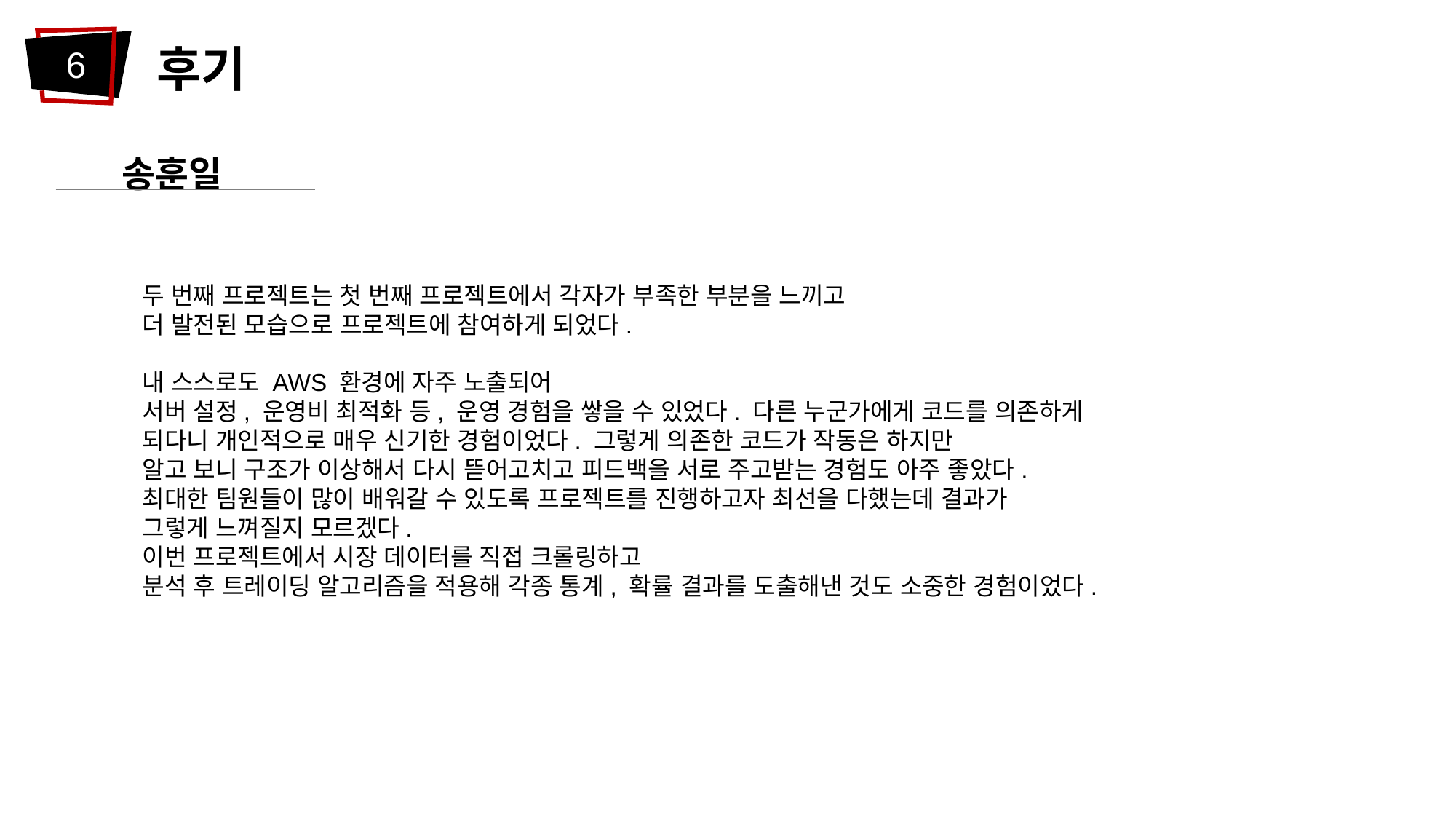

후기
6
송훈일
두 번째 프로젝트는 첫 번째 프로젝트에서 각자가 부족한 부분을 느끼고
더 발전된 모습으로 프로젝트에 참여하게 되었다.

내 스스로도 AWS 환경에 자주 노출되어
서버 설정, 운영비 최적화 등, 운영 경험을 쌓을 수 있었다. 다른 누군가에게 코드를 의존하게
되다니 개인적으로 매우 신기한 경험이었다. 그렇게 의존한 코드가 작동은 하지만
알고 보니 구조가 이상해서 다시 뜯어고치고 피드백을 서로 주고받는 경험도 아주 좋았다.
최대한 팀원들이 많이 배워갈 수 있도록 프로젝트를 진행하고자 최선을 다했는데 결과가
그렇게 느껴질지 모르겠다.
이번 프로젝트에서 시장 데이터를 직접 크롤링하고
분석 후 트레이딩 알고리즘을 적용해 각종 통계, 확률 결과를 도출해낸 것도 소중한 경험이었다.